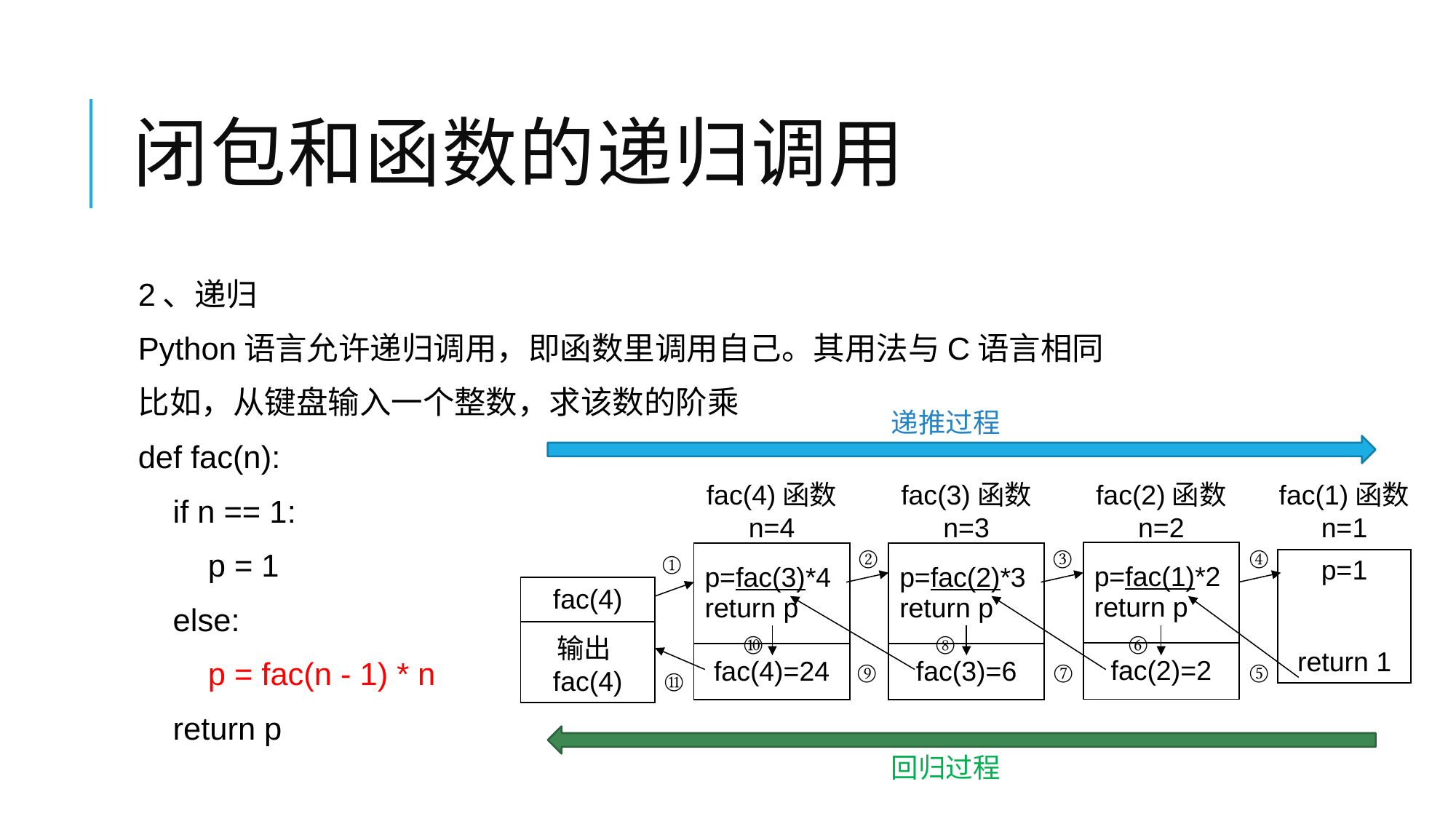

# 闭包和函数的递归调用
2、递归
Python语言允许递归调用，即函数里调用自己。其用法与C语言相同
比如，从键盘输入一个整数，求该数的阶乘
def fac(n):
    if n == 1:
        p = 1
    else:
        p = fac(n - 1) * n
    return p
递推过程

fac(4)函数
n=4
fac(3)函数
n=3
fac(2)函数
n=2
fac(1)函数
n=1
②
③
④
①
| p=fac(1)\*2 return p |
| --- |
| fac(2)=2 |
| p=fac(3)\*4 return p |
| --- |
| fac(4)=24 |
| p=fac(2)\*3 return p |
| --- |
| fac(3)=6 |
| p=1 return 1 |
| --- |
| fac(4) |
| --- |
| 输出fac(4) |
⑩
⑧
⑥
⑨
⑦
⑤
⑪

回归过程